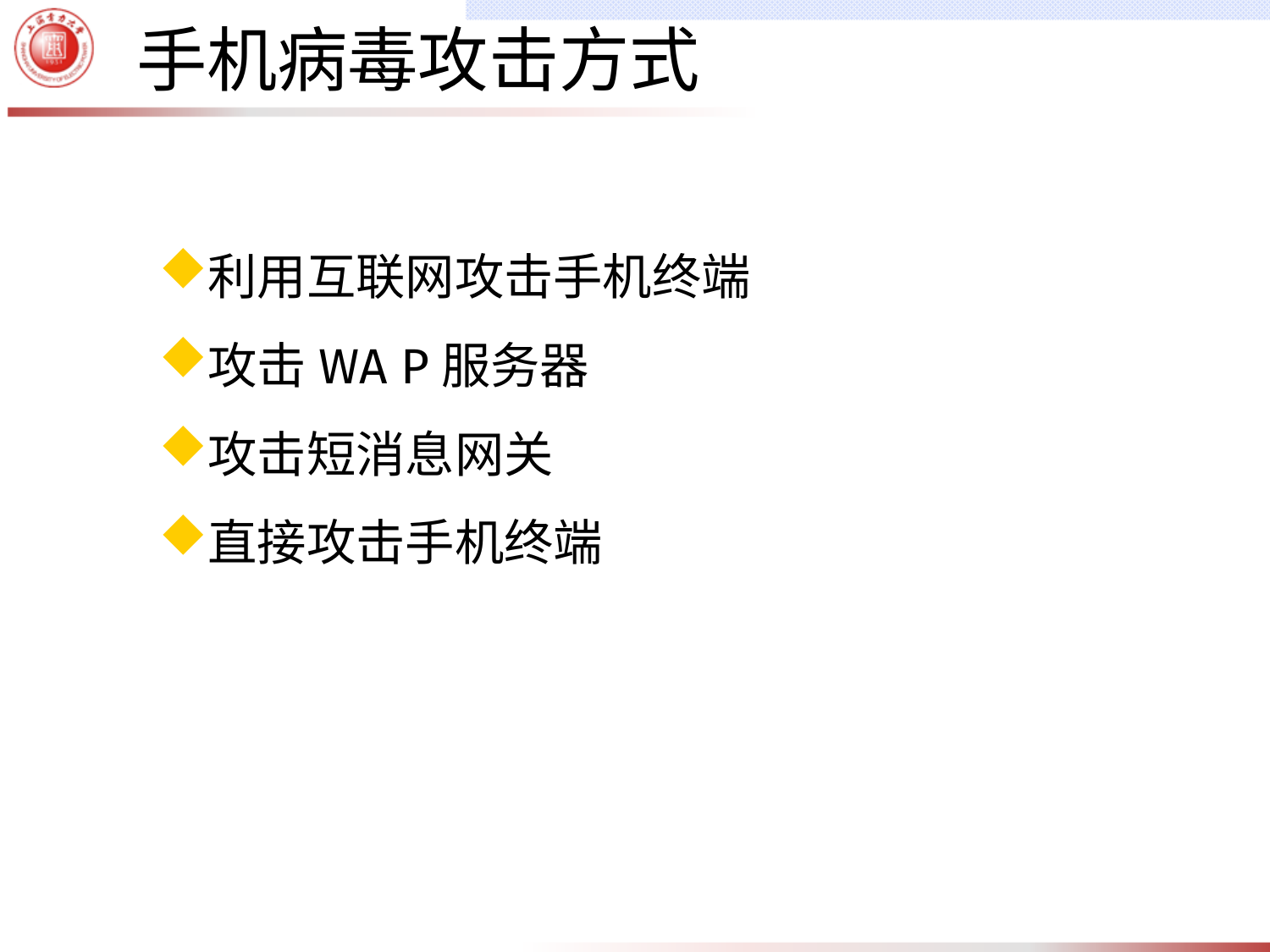

手机病毒攻击方式
利用互联网攻击手机终端
攻击WA P服务器
攻击短消息网关
直接攻击手机终端